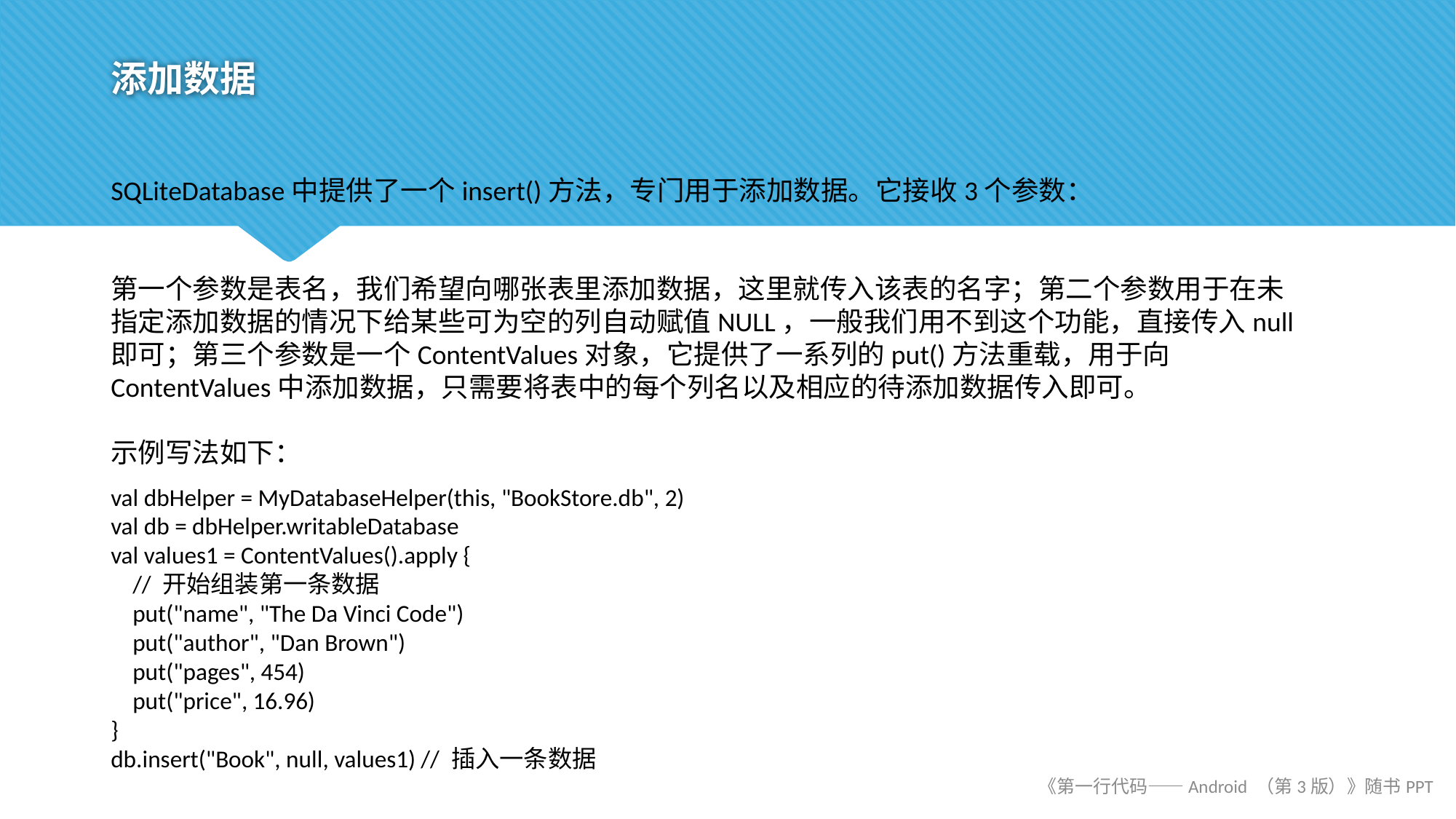

# 添加数据
SQLiteDatabase中提供了一个insert()方法，专门用于添加数据。它接收3个参数：

第一个参数是表名，我们希望向哪张表里添加数据，这里就传入该表的名字；第二个参数用于在未指定添加数据的情况下给某些可为空的列自动赋值NULL，一般我们用不到这个功能，直接传入null即可；第三个参数是一个ContentValues对象，它提供了一系列的put()方法重载，用于向ContentValues中添加数据，只需要将表中的每个列名以及相应的待添加数据传入即可。

示例写法如下：
val dbHelper = MyDatabaseHelper(this, "BookStore.db", 2)
val db = dbHelper.writableDatabase
val values1 = ContentValues().apply {
    // 开始组装第一条数据
    put("name", "The Da Vinci Code")
    put("author", "Dan Brown")
    put("pages", 454)
    put("price", 16.96)
}
db.insert("Book", null, values1) // 插入一条数据